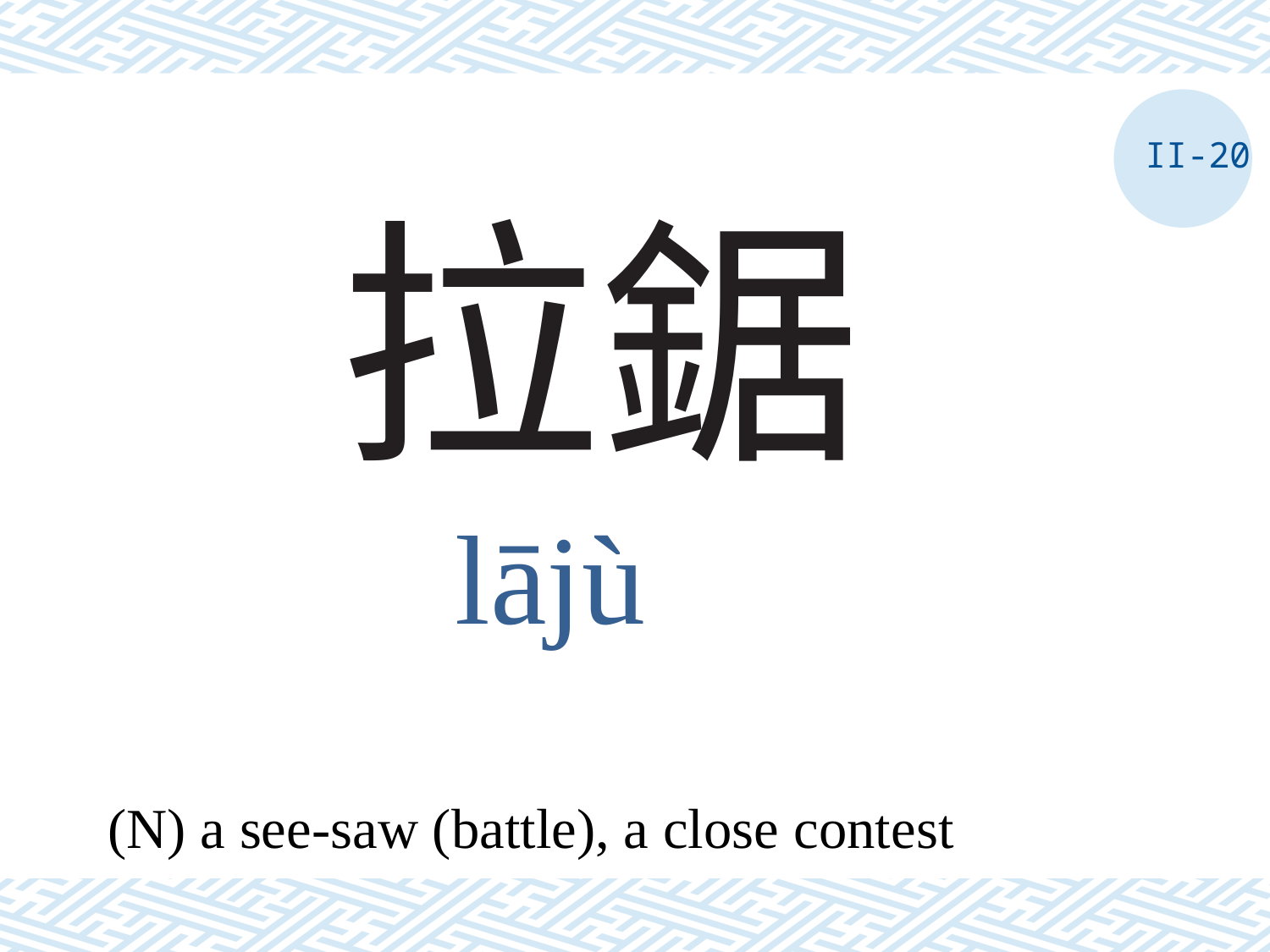

II-20

# 拉鋸
lājù
(N) a see-saw (battle), a close contest